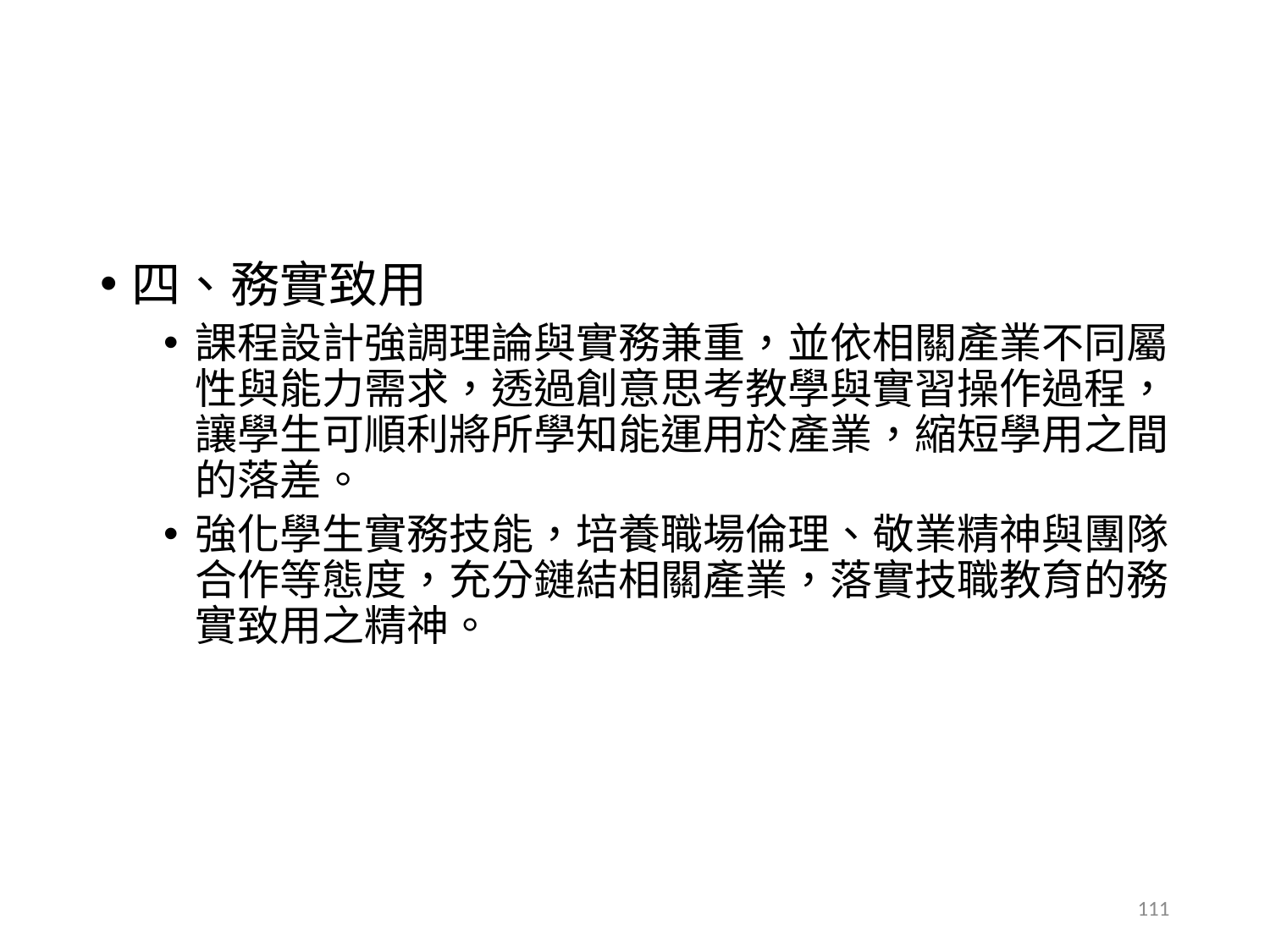

#
四、務實致用
課程設計強調理論與實務兼重，並依相關產業不同屬性與能力需求，透過創意思考教學與實習操作過程，讓學生可順利將所學知能運用於產業，縮短學用之間的落差。
強化學生實務技能，培養職場倫理、敬業精神與團隊合作等態度，充分鏈結相關產業，落實技職教育的務實致用之精神。
111